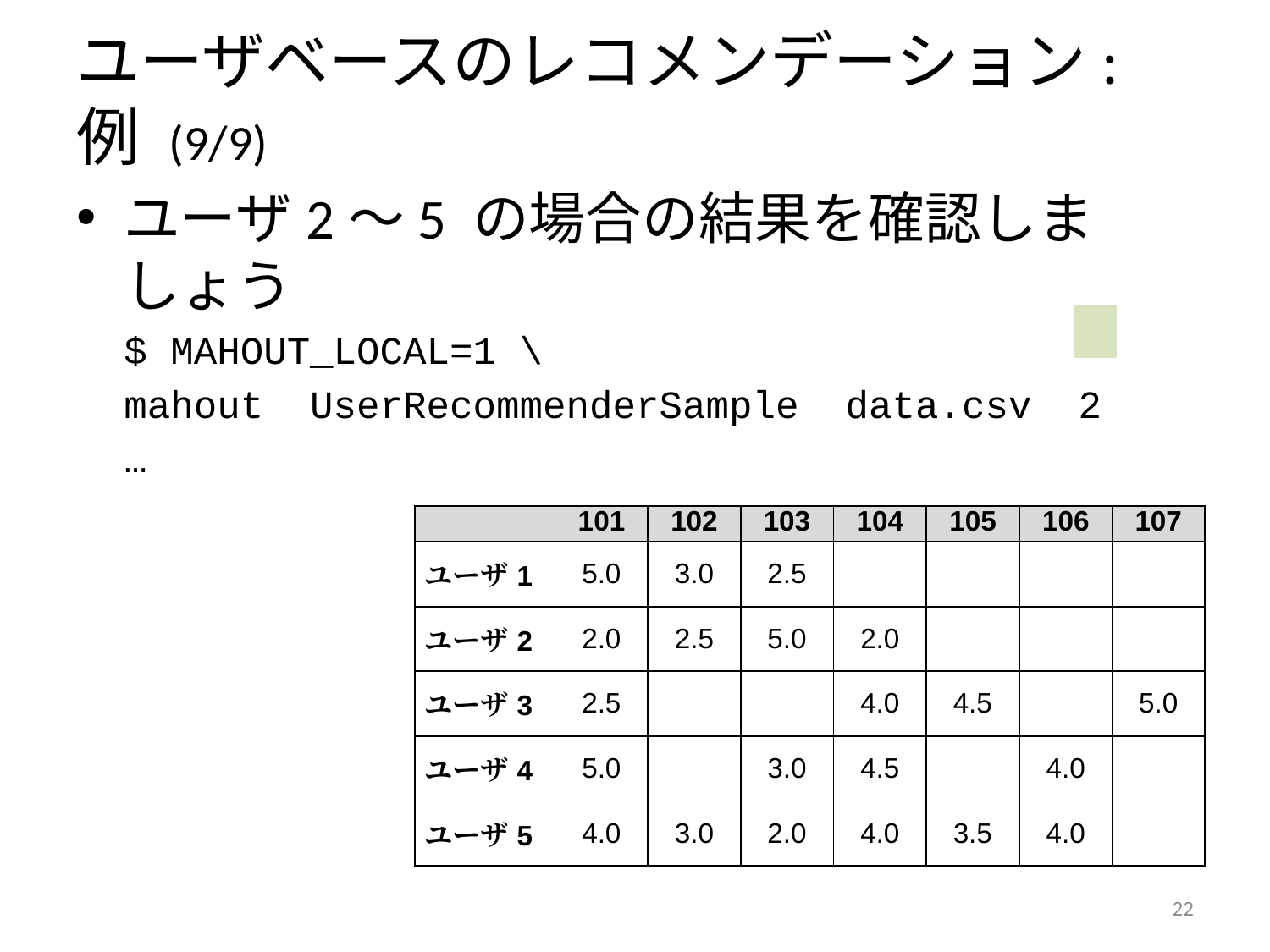

# ユーザベースのレコメンデーション:例 (9/9)
ユーザ2～5 の場合の結果を確認しましょう
	$ MAHOUT_LOCAL=1 \
	mahout  UserRecommenderSample  data.csv  2
	…

|  | 101 | 102 | 103 | 104 | 105 | 106 | 107 |
| --- | --- | --- | --- | --- | --- | --- | --- |
| ユーザ1 | 5.0 | 3.0 | 2.5 |  |  |  |  |
| ユーザ2 | 2.0 | 2.5 | 5.0 | 2.0 |  |  |  |
| ユーザ3 | 2.5 |  |  | 4.0 | 4.5 |  | 5.0 |
| ユーザ4 | 5.0 |  | 3.0 | 4.5 |  | 4.0 |  |
| ユーザ5 | 4.0 | 3.0 | 2.0 | 4.0 | 3.5 | 4.0 |  |
22